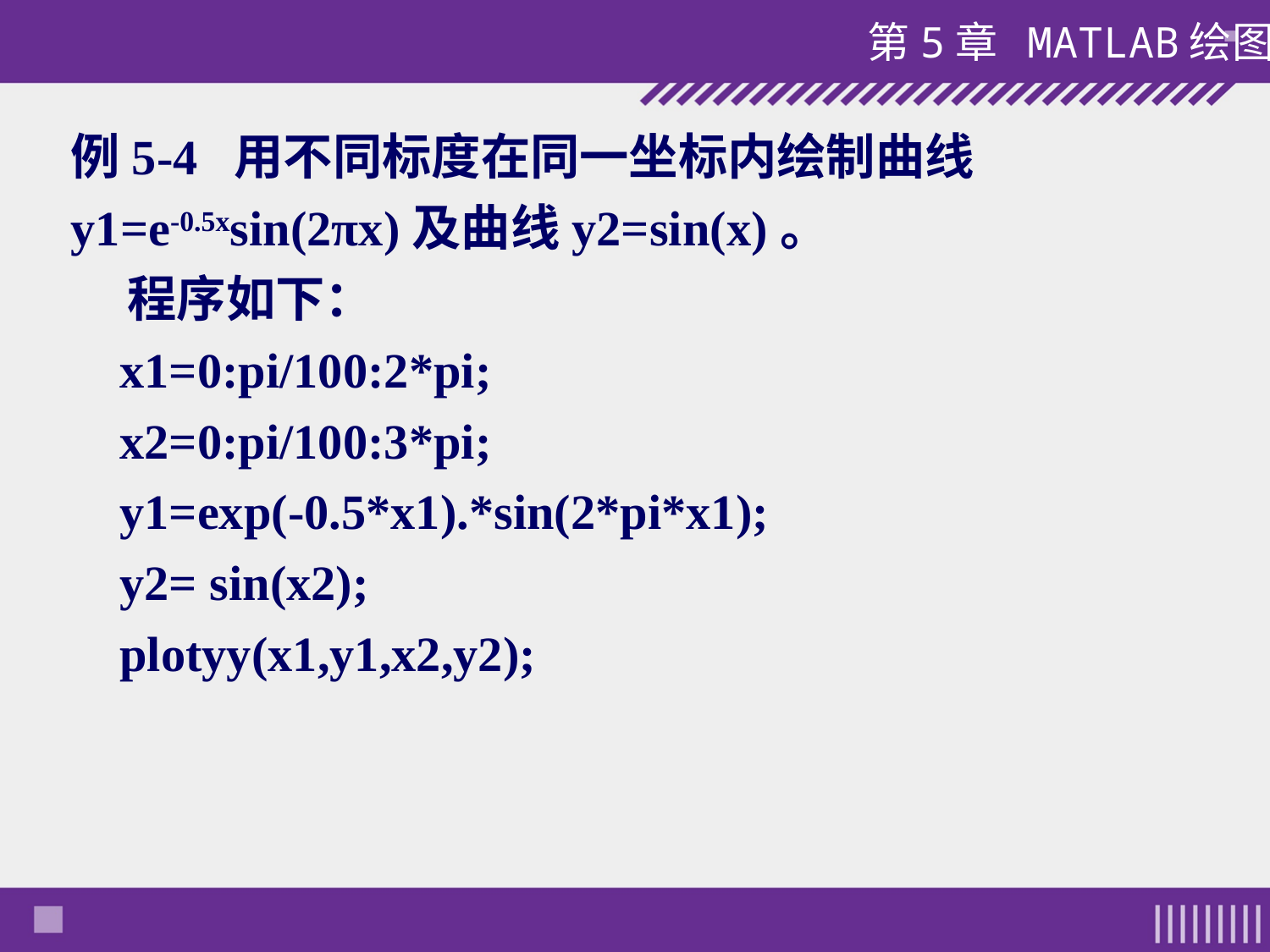

例5-4  用不同标度在同一坐标内绘制曲线
y1=e-0.5xsin(2πx)及曲线y2=sin(x)。
    程序如下：
    x1=0:pi/100:2*pi;
    x2=0:pi/100:3*pi;
    y1=exp(-0.5*x1).*sin(2*pi*x1);
    y2= sin(x2);
    plotyy(x1,y1,x2,y2);